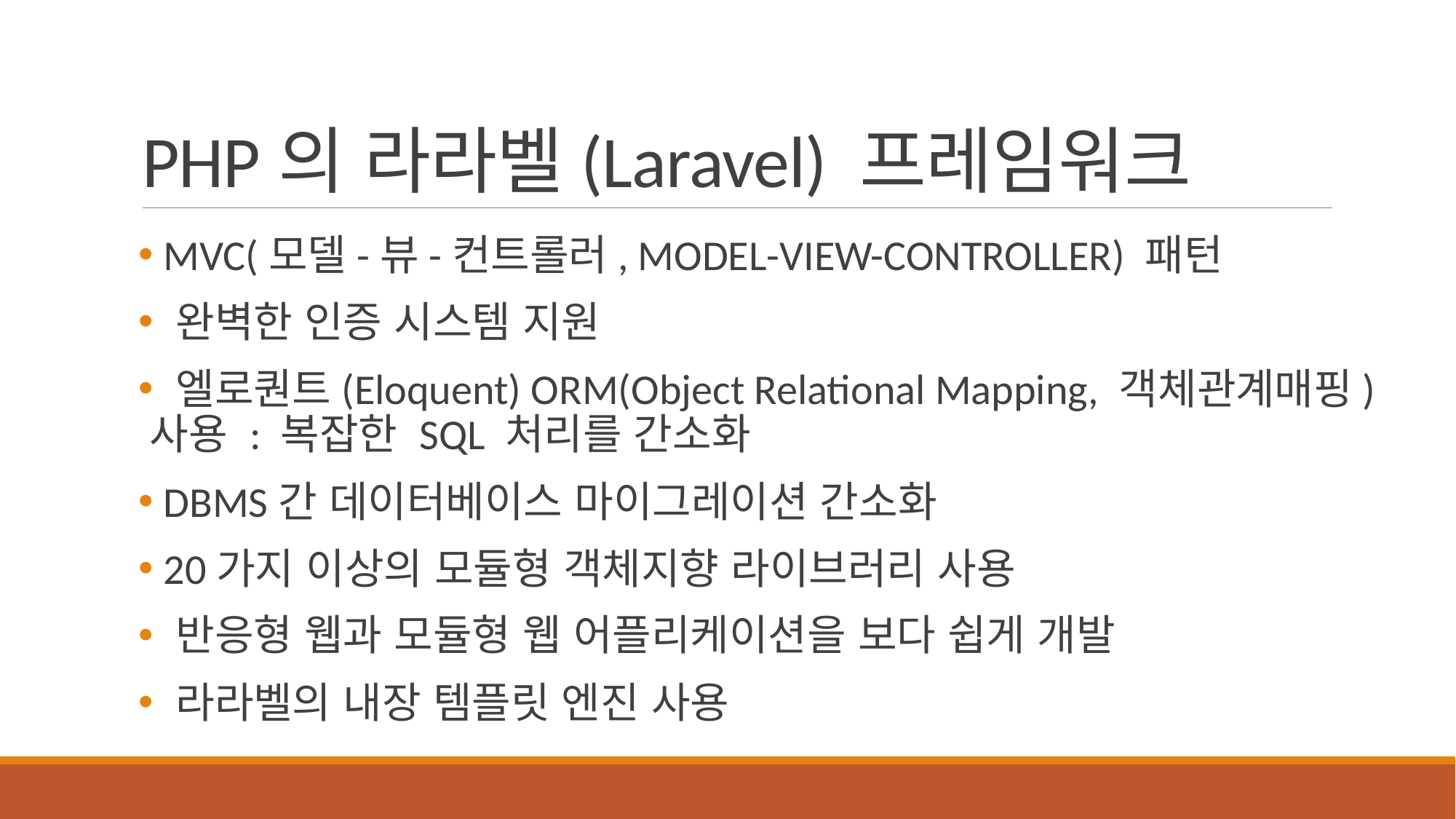

# PHP의 라라벨(Laravel) 프레임워크
 MVC(모델-뷰-컨트롤러, MODEL-VIEW-CONTROLLER) 패턴
 완벽한 인증 시스템 지원
 엘로퀀트(Eloquent) ORM(Object Relational Mapping, 객체관계매핑) 사용 : 복잡한 SQL 처리를 간소화
 DBMS간 데이터베이스 마이그레이션 간소화
 20가지 이상의 모듈형 객체지향 라이브러리 사용
 반응형 웹과 모듈형 웹 어플리케이션을 보다 쉽게 개발
 라라벨의 내장 템플릿 엔진 사용